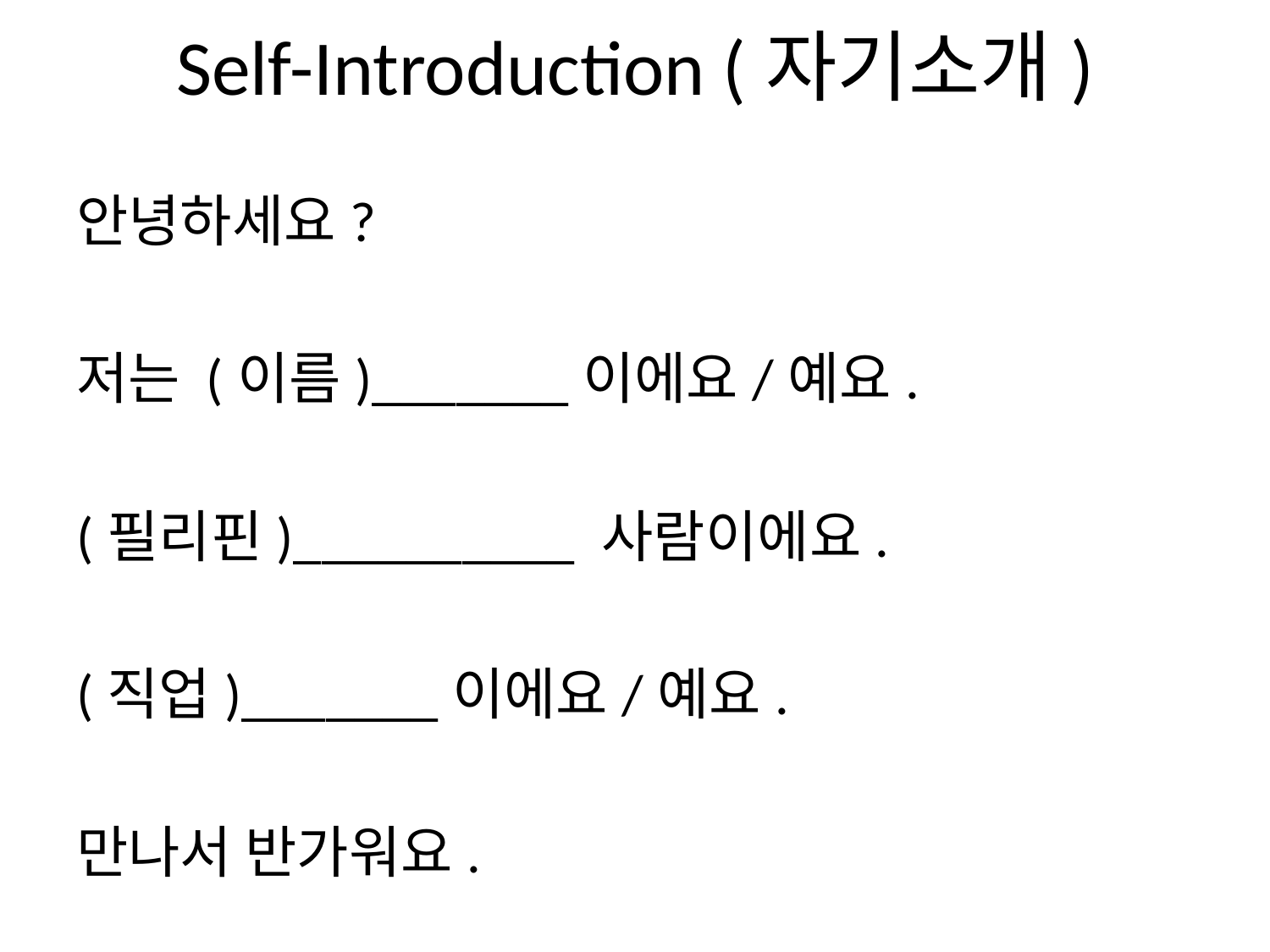

# Self-Introduction (자기소개)
안녕하세요?

저는 (이름)_______이에요/예요.

(필리핀)__________ 사람이에요.

(직업)_______이에요/예요.

만나서 반가워요.